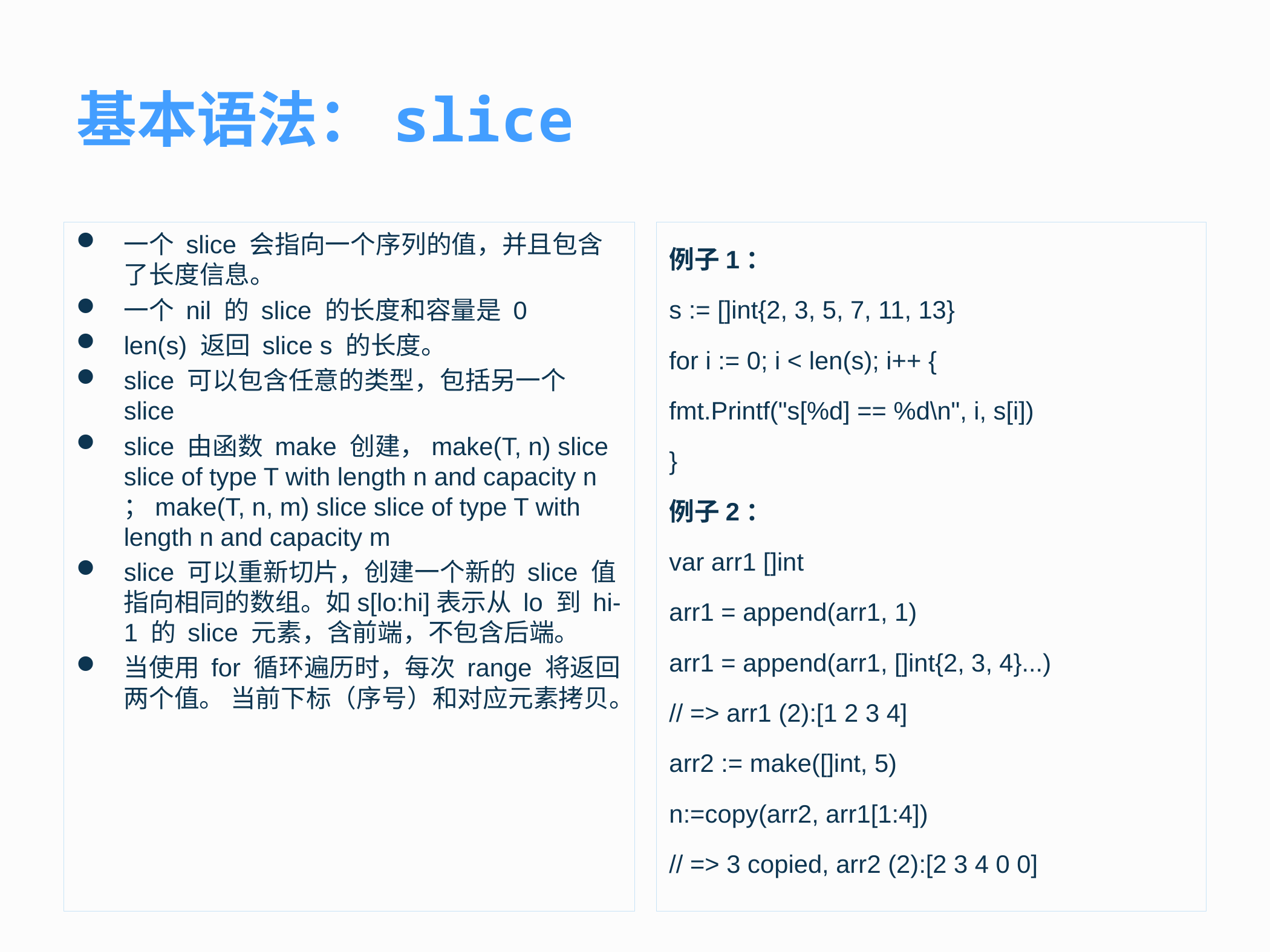

# 基本语法：slice
一个 slice 会指向一个序列的值，并且包含了长度信息。
一个 nil 的 slice 的长度和容量是 0
len(s) 返回 slice s 的长度。
slice 可以包含任意的类型，包括另一个 slice
slice 由函数 make 创建，make(T, n) slice slice of type T with length n and capacity n ；make(T, n, m) slice slice of type T with length n and capacity m
slice 可以重新切片，创建一个新的 slice 值指向相同的数组。如s[lo:hi]表示从 lo 到 hi-1 的 slice 元素，含前端，不包含后端。
当使用 for 循环遍历时，每次 range 将返回两个值。 当前下标（序号）和对应元素拷贝。
例子1：
s := []int{2, 3, 5, 7, 11, 13}
for i := 0; i < len(s); i++ {
fmt.Printf("s[%d] == %d\n", i, s[i])
}
例子2：
var arr1 []int
arr1 = append(arr1, 1)
arr1 = append(arr1, []int{2, 3, 4}...)
// => arr1 (2):[1 2 3 4]
arr2 := make([]int, 5)
n:=copy(arr2, arr1[1:4])
// => 3 copied, arr2 (2):[2 3 4 0 0]